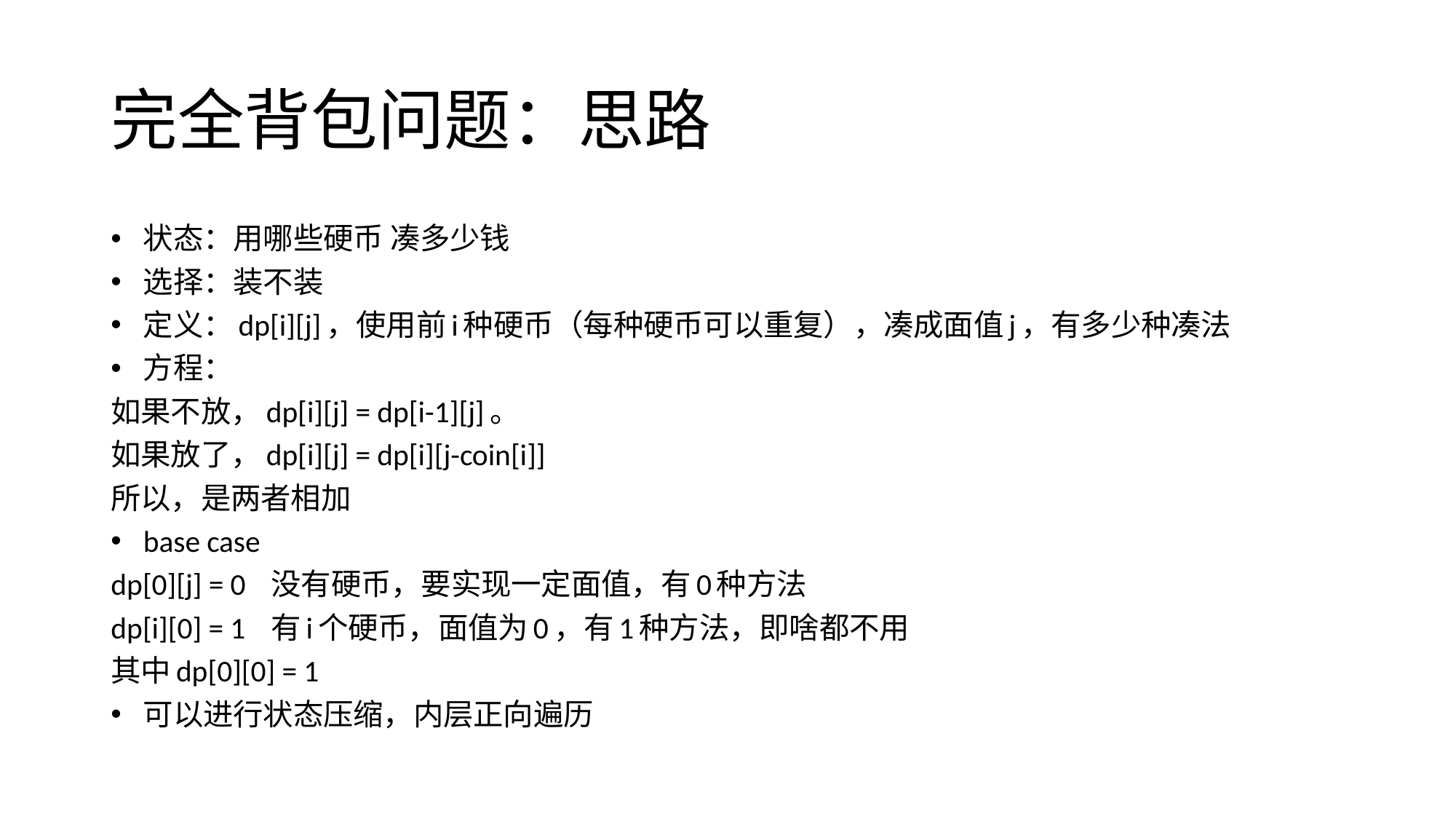

# 完全背包问题：思路
状态：用哪些硬币 凑多少钱
选择：装不装
定义：dp[i][j]，使用前i种硬币（每种硬币可以重复），凑成面值j，有多少种凑法
方程：
如果不放，dp[i][j] = dp[i-1][j]。
如果放了，dp[i][j] = dp[i][j-coin[i]]
所以，是两者相加
base case
dp[0][j] = 0   没有硬币，要实现一定面值，有0种方法
dp[i][0] = 1   有i个硬币，面值为0，有1种方法，即啥都不用
其中dp[0][0] = 1
可以进行状态压缩，内层正向遍历